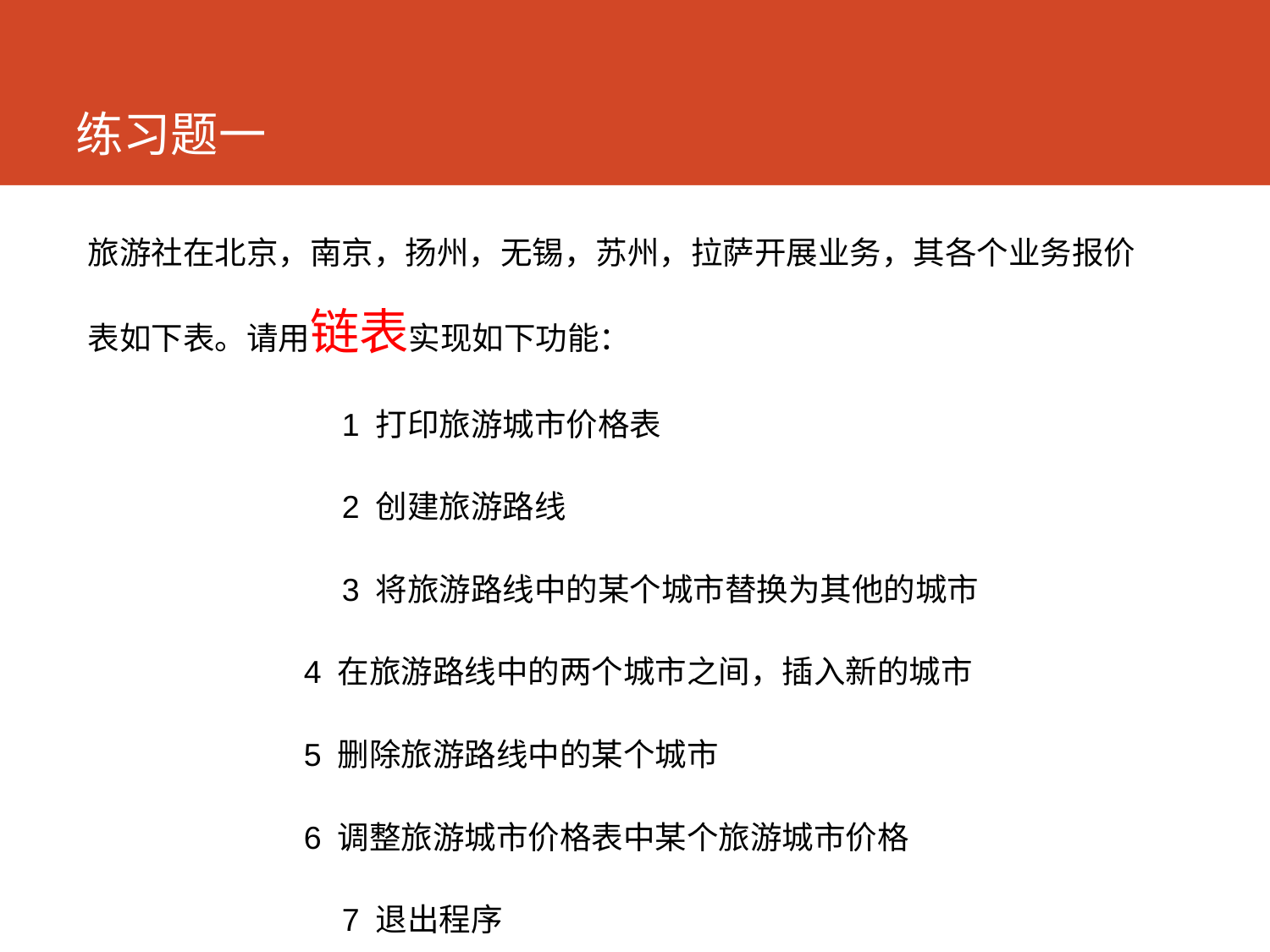

# 练习题一
旅游社在北京，南京，扬州，无锡，苏州，拉萨开展业务，其各个业务报价表如下表。请用链表实现如下功能：
		1 打印旅游城市价格表
		2 创建旅游路线
		3 将旅游路线中的某个城市替换为其他的城市
 	          4 在旅游路线中的两个城市之间，插入新的城市
	          5 删除旅游路线中的某个城市
	          6 调整旅游城市价格表中某个旅游城市价格
		7 退出程序